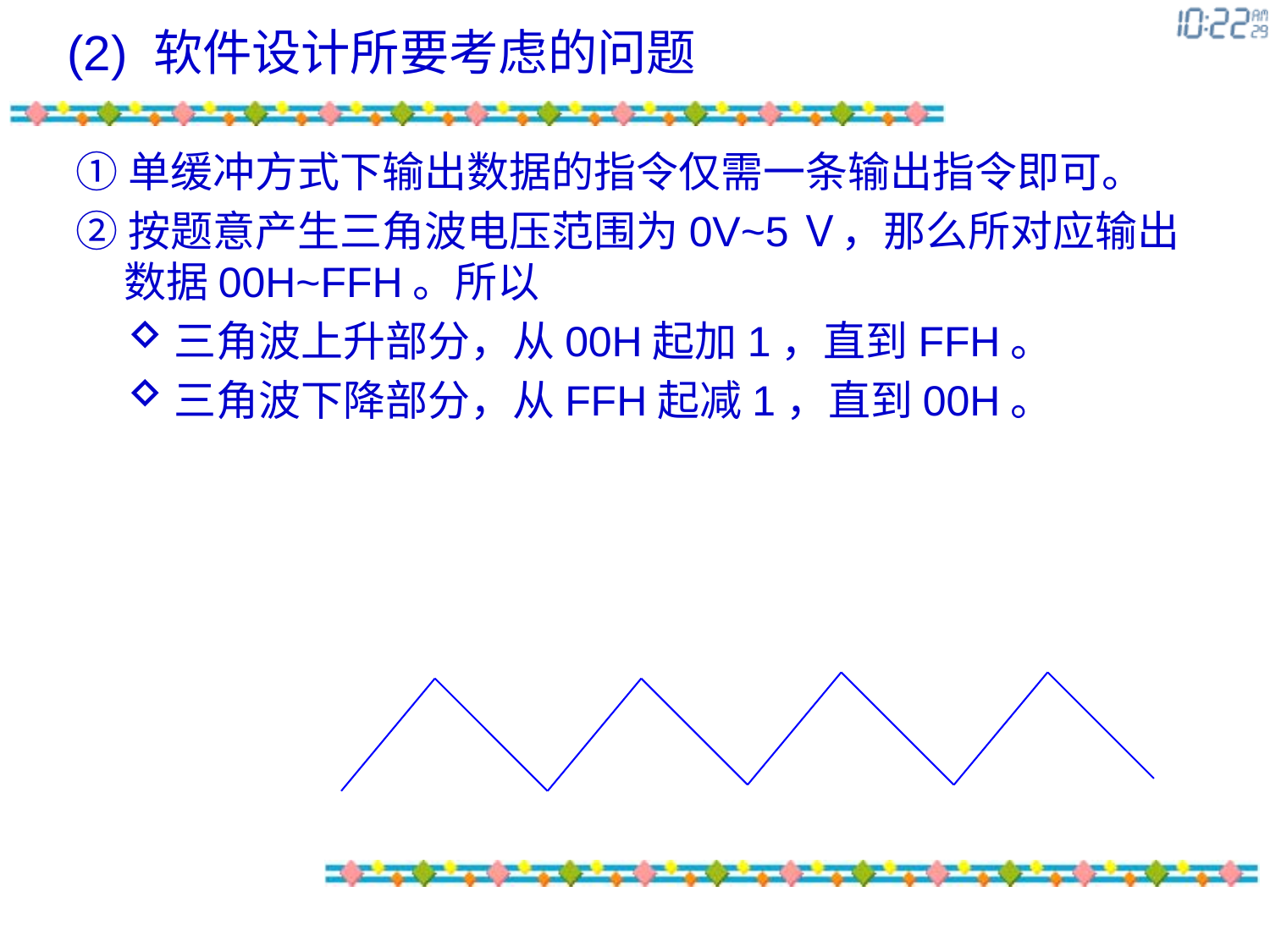

(2) 软件设计所要考虑的问题
①单缓冲方式下输出数据的指令仅需一条输出指令即可。
②按题意产生三角波电压范围为0V~5Ｖ，那么所对应输出数据00H~FFH。所以
三角波上升部分，从00H起加1，直到FFH。
三角波下降部分，从FFH起减1，直到00H。